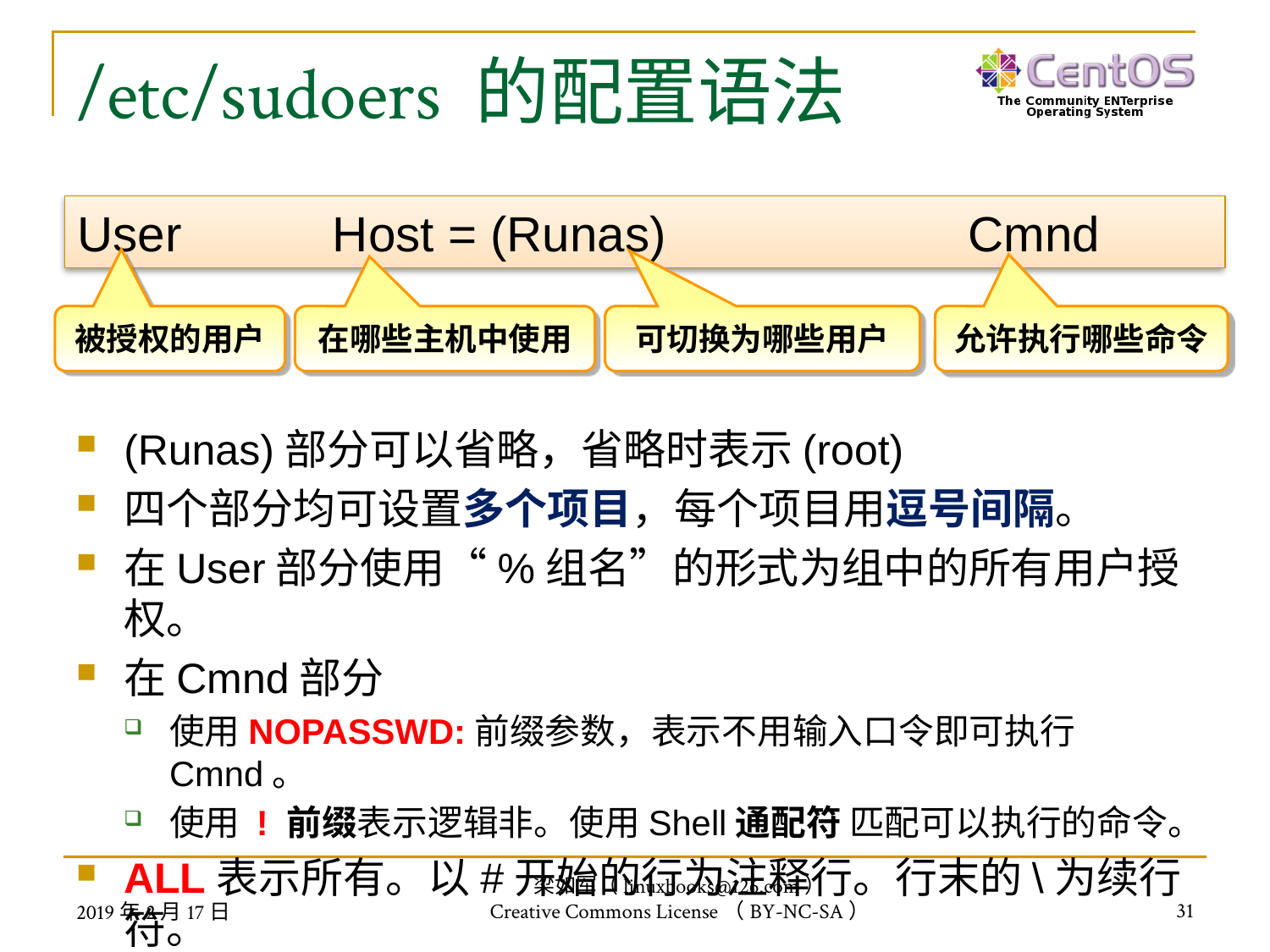

# /etc/sudoers 的配置语法
User           Host = (Runas)                      Cmnd
被授权的用户
在哪些主机中使用
可切换为哪些用户
允许执行哪些命令
(Runas)部分可以省略，省略时表示(root)
四个部分均可设置多个项目，每个项目用逗号间隔。
在User部分使用“%组名”的形式为组中的所有用户授权。
在Cmnd部分
使用NOPASSWD:前缀参数，表示不用输入口令即可执行Cmnd。
使用 ! 前缀表示逻辑非。使用Shell通配符 匹配可以执行的命令。
ALL表示所有。以#开始的行为注释行。行末的\为续行符。
梁如军（linuxbooks@126.com）
Creative Commons License（BY-NC-SA）
2019年2月17日
31